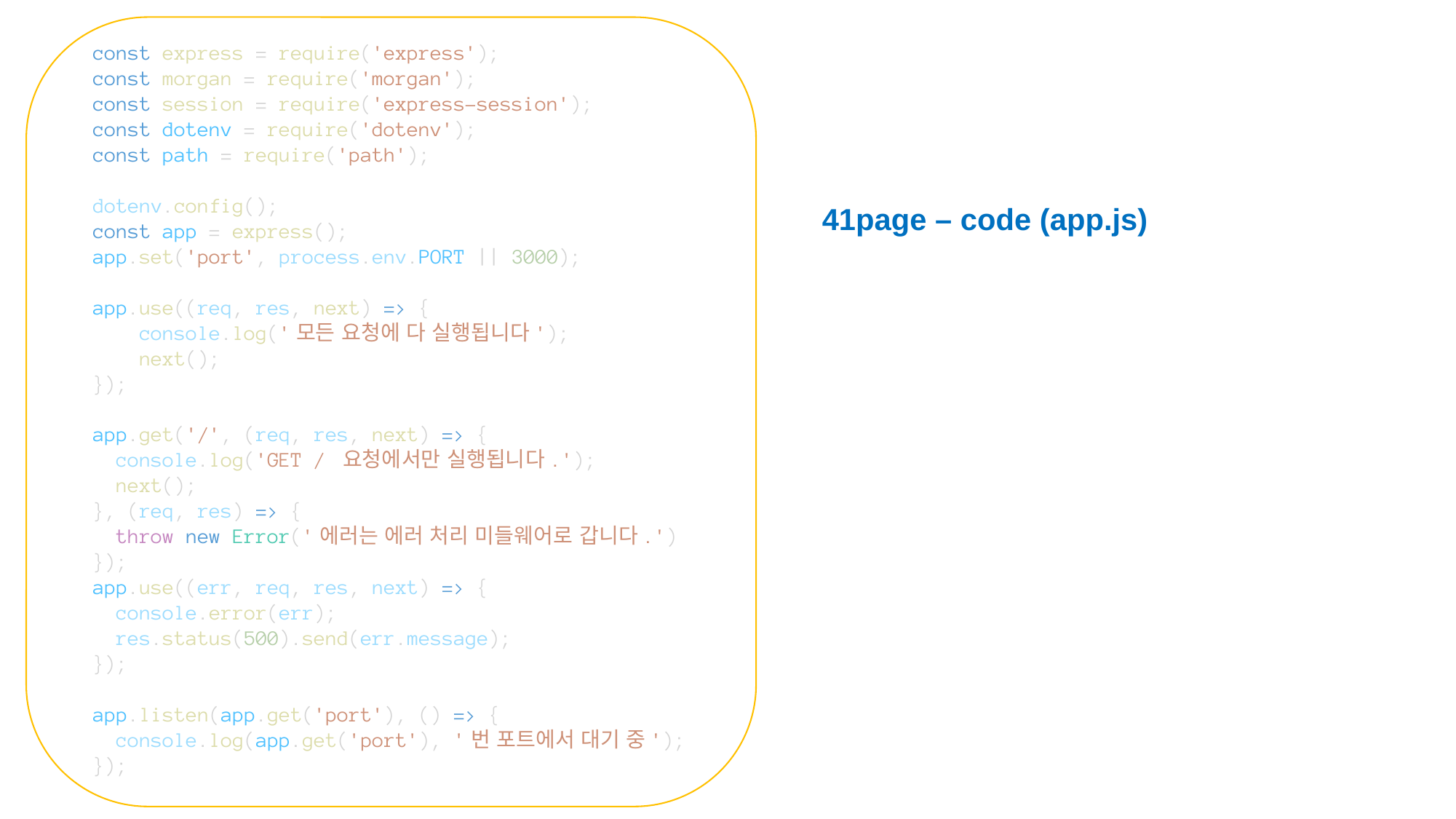

const express = require('express');
const morgan = require('morgan');
const session = require('express-session');
const dotenv = require('dotenv');
const path = require('path');
dotenv.config();
const app = express();
app.set('port', process.env.PORT || 3000);
app.use((req, res, next) => {
    console.log('모든 요청에 다 실행됩니다');
    next();
});
app.get('/', (req, res, next) => {
  console.log('GET / 요청에서만 실행됩니다.');
  next();
}, (req, res) => {
  throw new Error('에러는 에러 처리 미들웨어로 갑니다.')
});
app.use((err, req, res, next) => {
  console.error(err);
  res.status(500).send(err.message);
});
app.listen(app.get('port'), () => {
  console.log(app.get('port'), '번 포트에서 대기 중');
});
41page – code (app.js)